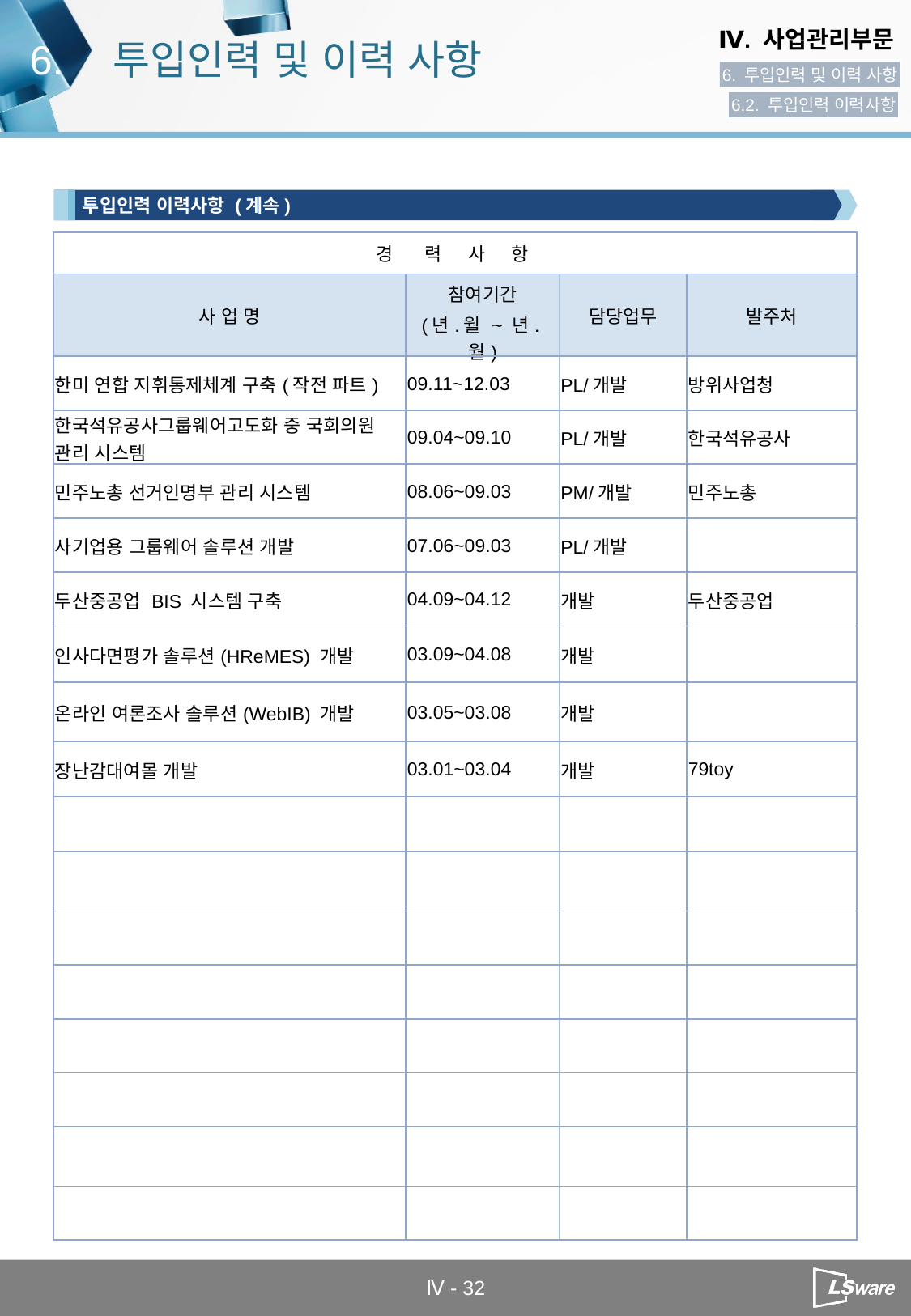

6.
투입인력 및 이력 사항
6. 투입인력 및 이력 사항
6.2. 투입인력 이력사항

투입인력 이력사항 (계속)
| 경 력 사 항 |  |  |  |
| --- | --- | --- | --- |
| 사 업 명 | 참여기간 (년.월 ~ 년.월) | 담당업무 | 발주처 |
| 한미 연합 지휘통제체계 구축(작전 파트) | 09.11~12.03 | PL/개발 | 방위사업청 |
| 한국석유공사그룹웨어고도화 중 국회의원 관리 시스템 | 09.04~09.10 | PL/개발 | 한국석유공사 |
| 민주노총 선거인명부 관리 시스템 | 08.06~09.03 | PM/개발 | 민주노총 |
| 사기업용 그룹웨어 솔루션 개발 | 07.06~09.03 | PL/개발 |  |
| 두산중공업 BIS 시스템 구축 | 04.09~04.12 | 개발 | 두산중공업 |
| 인사다면평가 솔루션(HReMES) 개발 | 03.09~04.08 | 개발 |  |
| 온라인 여론조사 솔루션(WebIB) 개발 | 03.05~03.08 | 개발 |  |
| 장난감대여몰 개발 | 03.01~03.04 | 개발 | 79toy |
|  |  |  |  |
|  |  |  |  |
|  |  |  |  |
|  |  |  |  |
|  |  |  |  |
|  |  |  |  |
|  |  |  |  |
|  |  |  |  |